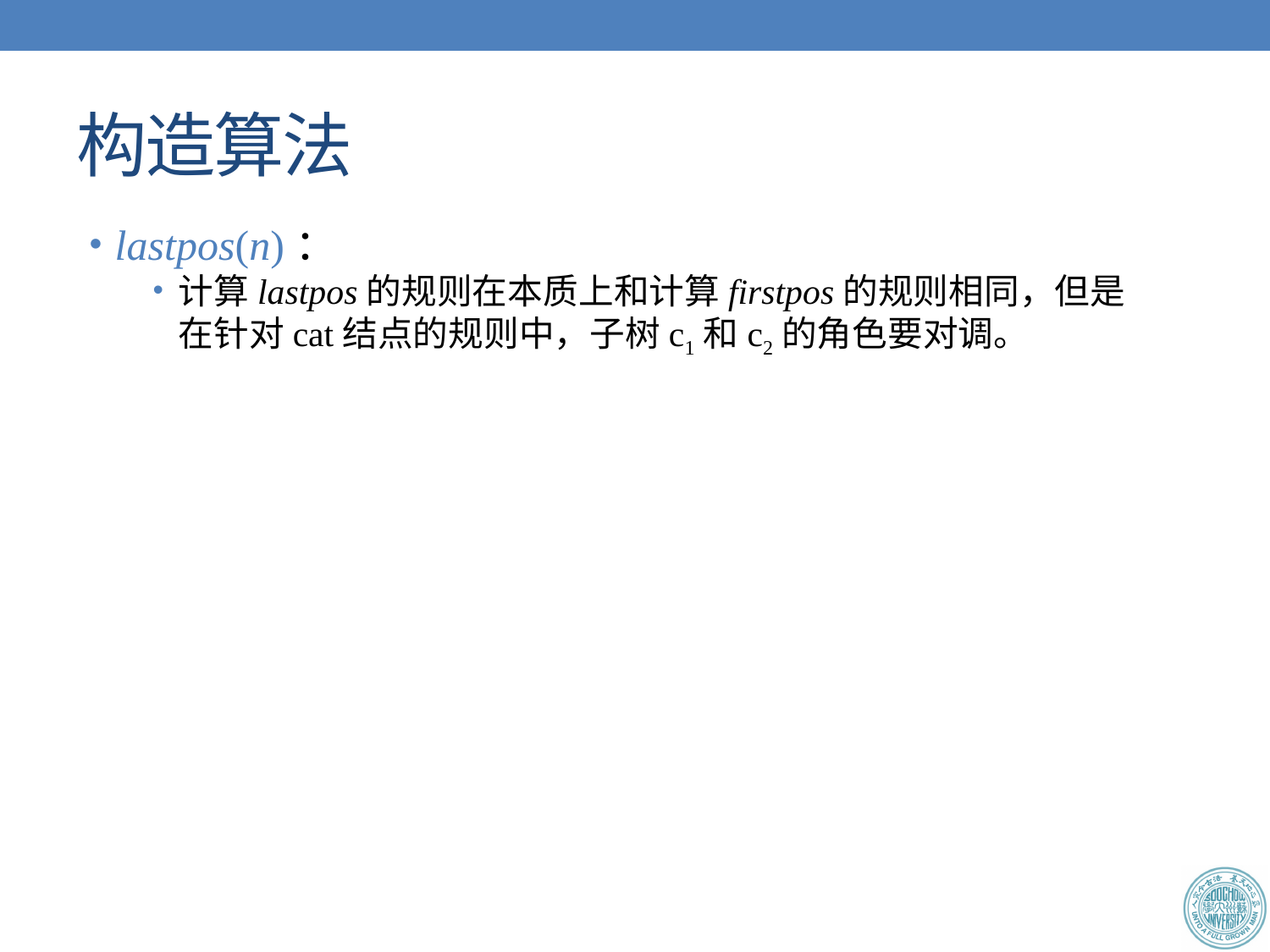

# 构造算法
lastpos(n)：
计算lastpos的规则在本质上和计算firstpos的规则相同，但是在针对cat结点的规则中，子树c1和c2的角色要对调。